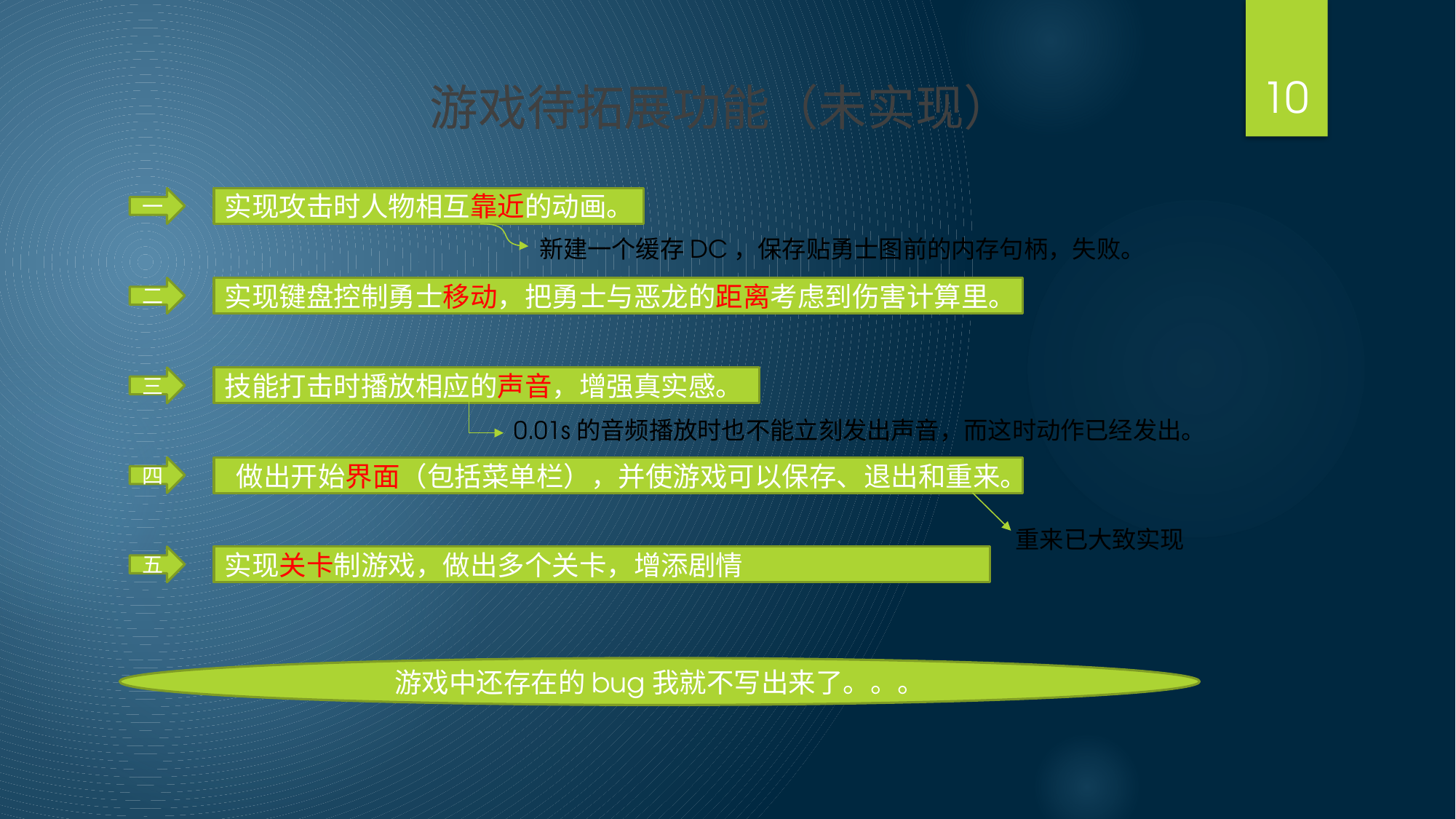

10
            游戏待拓展功能（未实现）
一
实现攻击时人物相互靠近的动画。
新建一个缓存DC，保存贴勇士图前的内存句柄，失败。
二
实现键盘控制勇士移动，把勇士与恶龙的距离考虑到伤害计算里。
三
技能打击时播放相应的声音，增强真实感。
0.01s的音频播放时也不能立刻发出声音，而这时动作已经发出。
四
做出开始界面（包括菜单栏），并使游戏可以保存、退出和重来。
重来已大致实现
五
实现关卡制游戏，做出多个关卡，增添剧情
游戏中还存在的bug我就不写出来了。。。